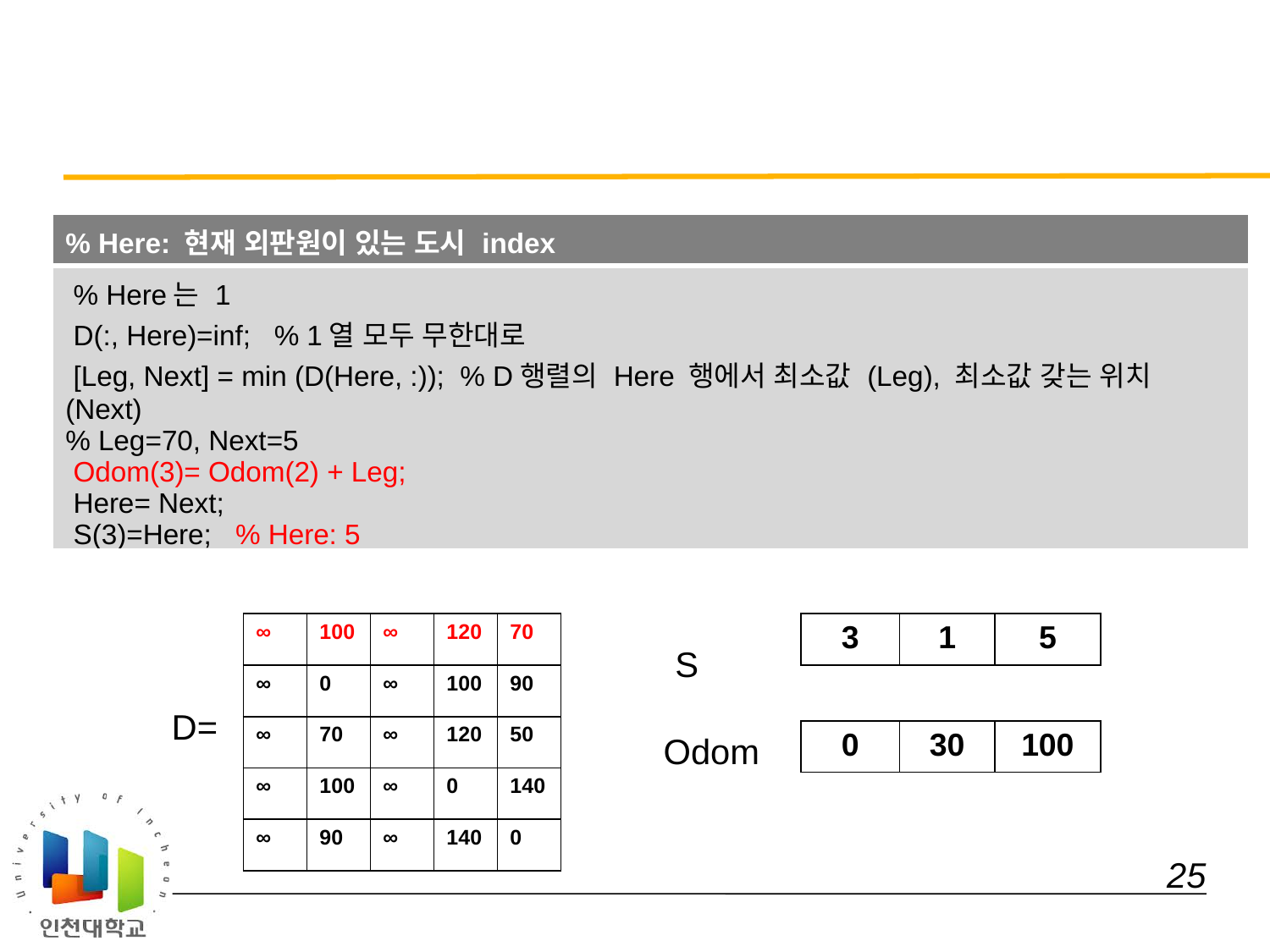

#
| % Here: 현재 외판원이 있는 도시 index |
| --- |
| % Here는 1 D(:, Here)=inf; % 1열 모두 무한대로 [Leg, Next] = min (D(Here, :)); % D행렬의 Here 행에서 최소값 (Leg), 최소값 갖는 위치 (Next) % Leg=70, Next=5 Odom(3)= Odom(2) + Leg; Here= Next; S(3)=Here; % Here: 5 |
| ∞ | 100 | ∞ | 120 | 70 |
| --- | --- | --- | --- | --- |
| ∞ | 0 | ∞ | 100 | 90 |
| ∞ | 70 | ∞ | 120 | 50 |
| ∞ | 100 | ∞ | 0 | 140 |
| ∞ | 90 | ∞ | 140 | 0 |
| 3 | 1 | 5 |
| --- | --- | --- |
S
D=
| 0 | 30 | 100 |
| --- | --- | --- |
Odom
 25